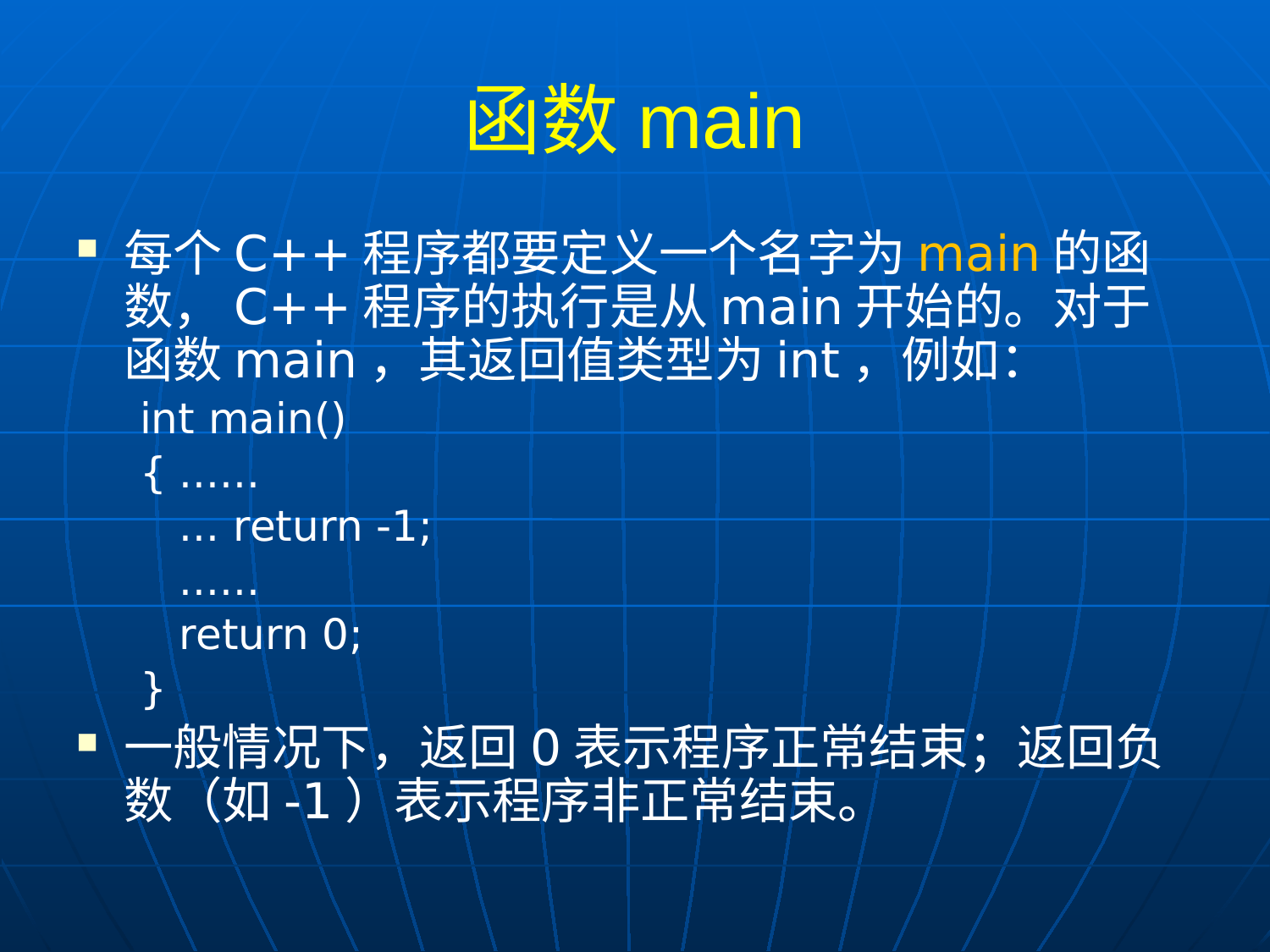

# 函数main
每个C++程序都要定义一个名字为main的函数，C++程序的执行是从main开始的。对于函数main，其返回值类型为int，例如：
int main()
{	......
	... return -1;
	......
	return 0;
}
一般情况下，返回0表示程序正常结束；返回负数（如-1）表示程序非正常结束。